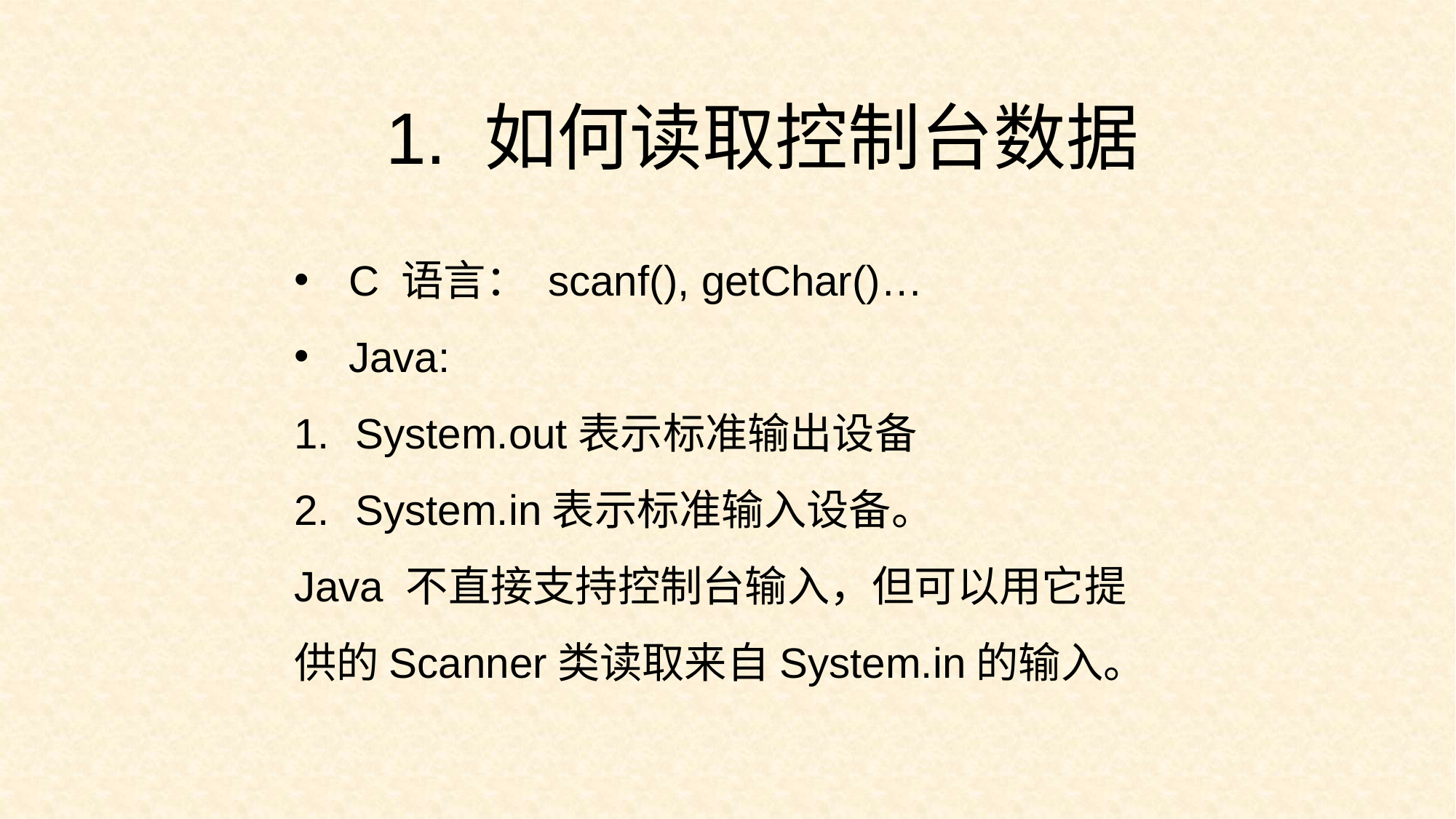

1. 如何读取控制台数据
C 语言： scanf(), getChar()…
Java:
System.out表示标准输出设备
System.in表示标准输入设备。
Java 不直接支持控制台输入，但可以用它提供的Scanner类读取来自System.in的输入。